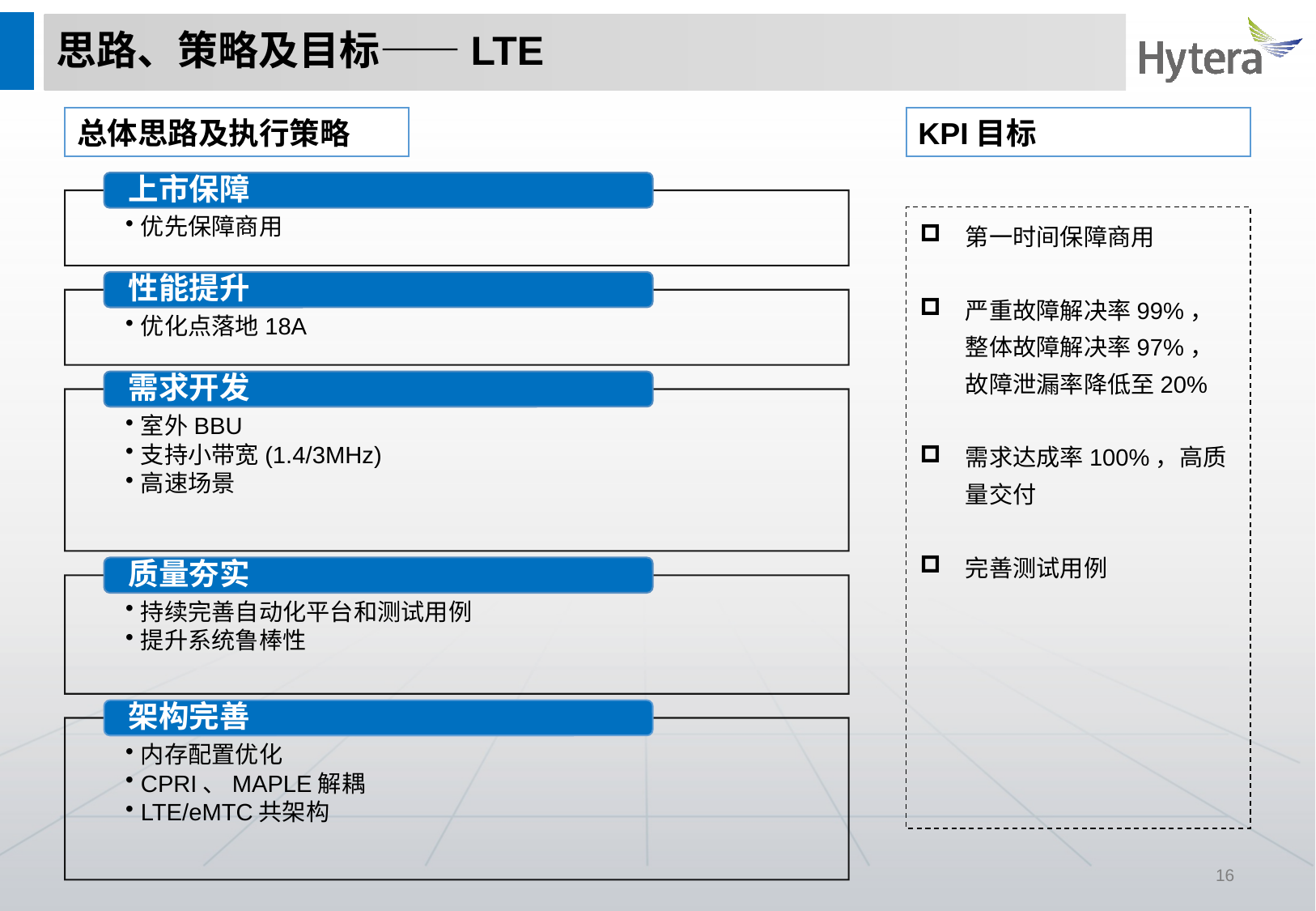

# 思路、策略及目标——LTE
总体思路及执行策略
KPI目标
优先保障商用
上市保障
优化点落地18A
性能提升
室外BBU
支持小带宽(1.4/3MHz)
高速场景
需求开发
持续完善自动化平台和测试用例
提升系统鲁棒性
质量夯实
内存配置优化
CPRI、MAPLE解耦
LTE/eMTC共架构
架构完善
第一时间保障商用

严重故障解决率99%，整体故障解决率97%，故障泄漏率降低至20%

需求达成率100%，高质量交付

完善测试用例